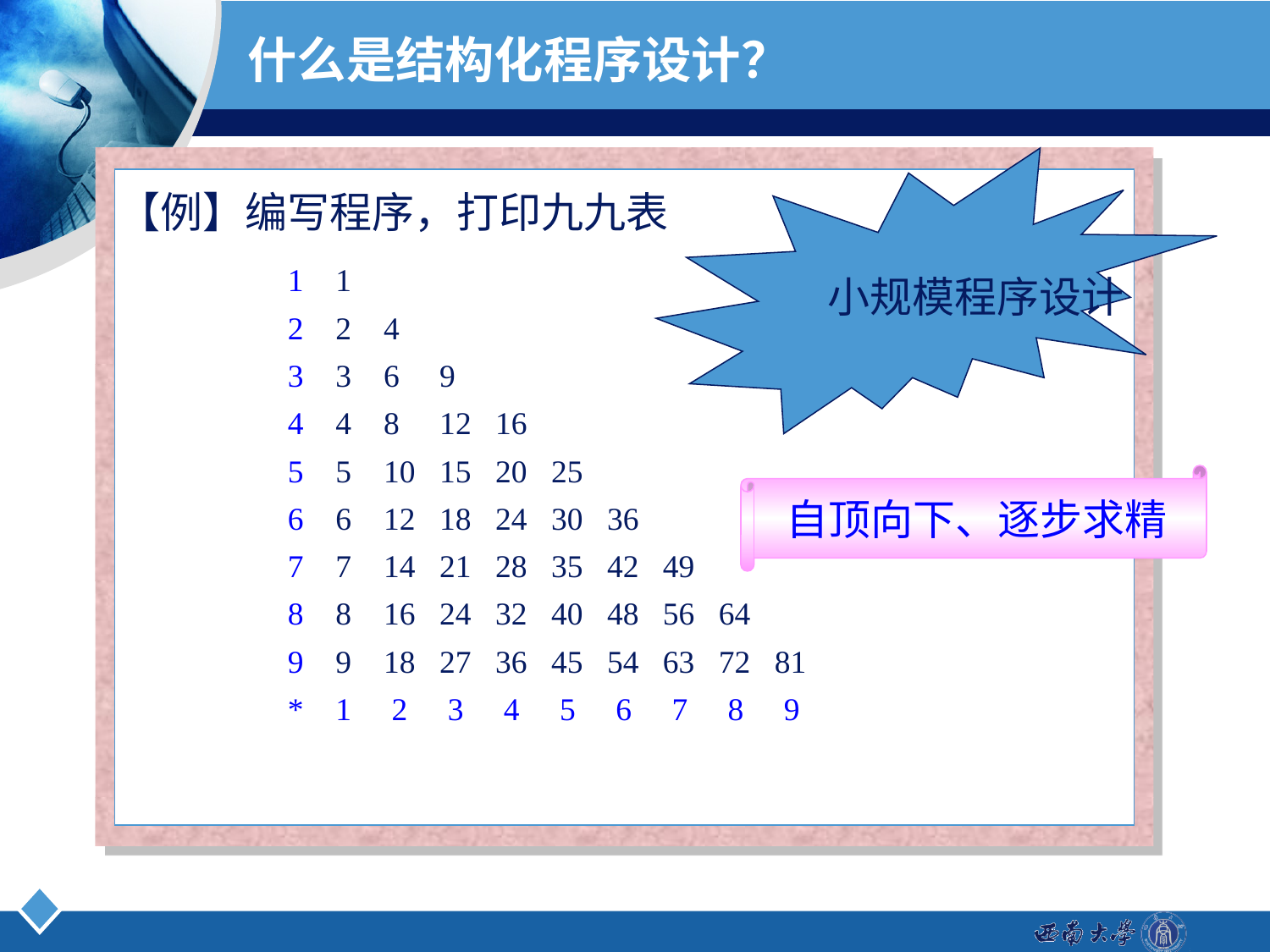

# 什么是结构化程序设计？

 小规模程序设计
【例】编写程序，打印九九表
1    1
2    2    4
3    3    6     9
4    4    8     12   16
5    5    10   15   20   25
6    6    12   18   24   30   36
7    7    14   21   28   35   42   49
8    8    16   24   32   40   48   56   64
9    9    18   27   36   45   54   63   72   81
*    1     2     3     4     5     6     7     8     9
 自顶向下、逐步求精